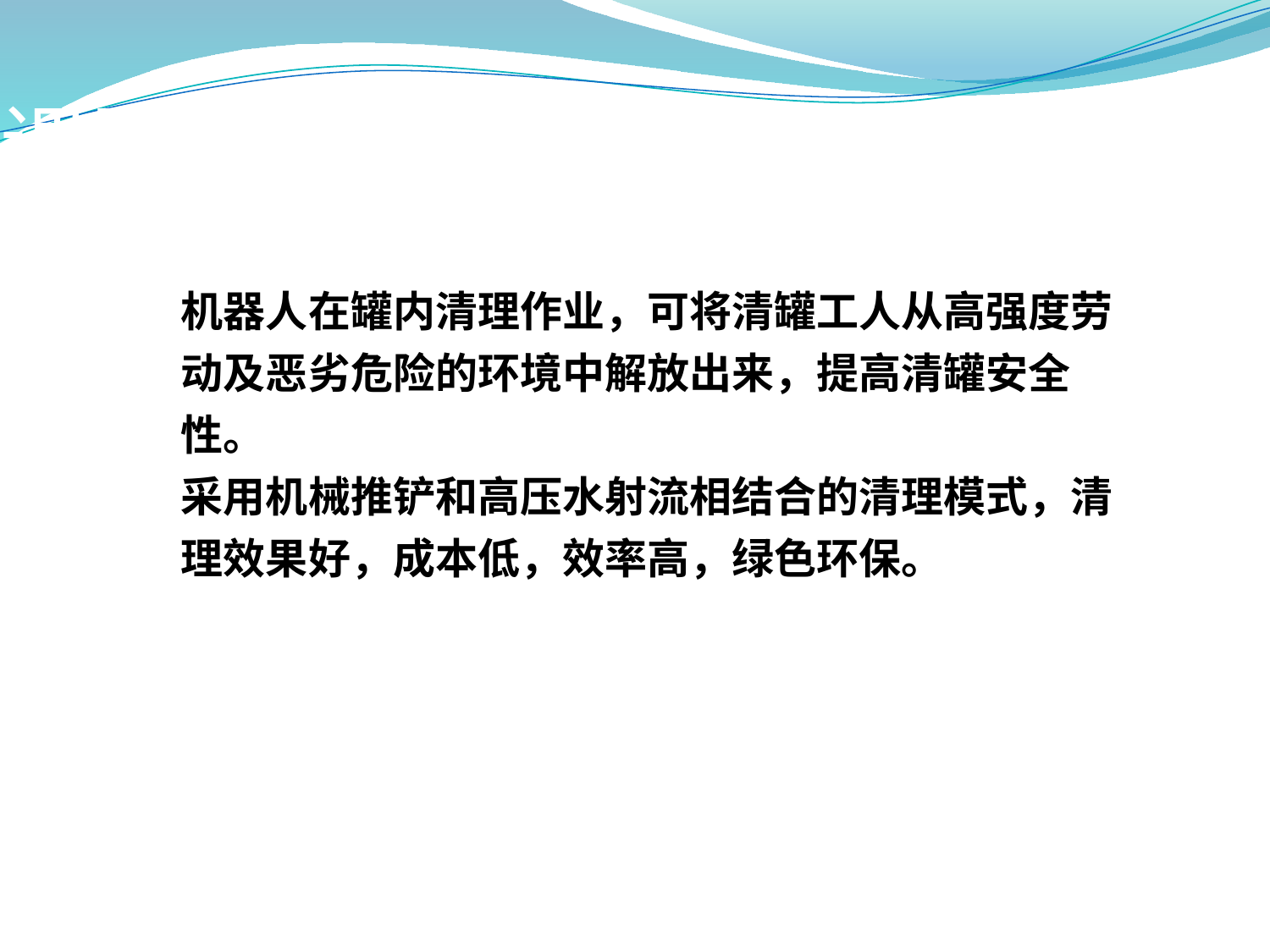

课题背景及目的
机器人在罐内清理作业，可将清罐工人从高强度劳动及恶劣危险的环境中解放出来，提高清罐安全性。
采用机械推铲和高压水射流相结合的清理模式，清理效果好，成本低，效率高，绿色环保。